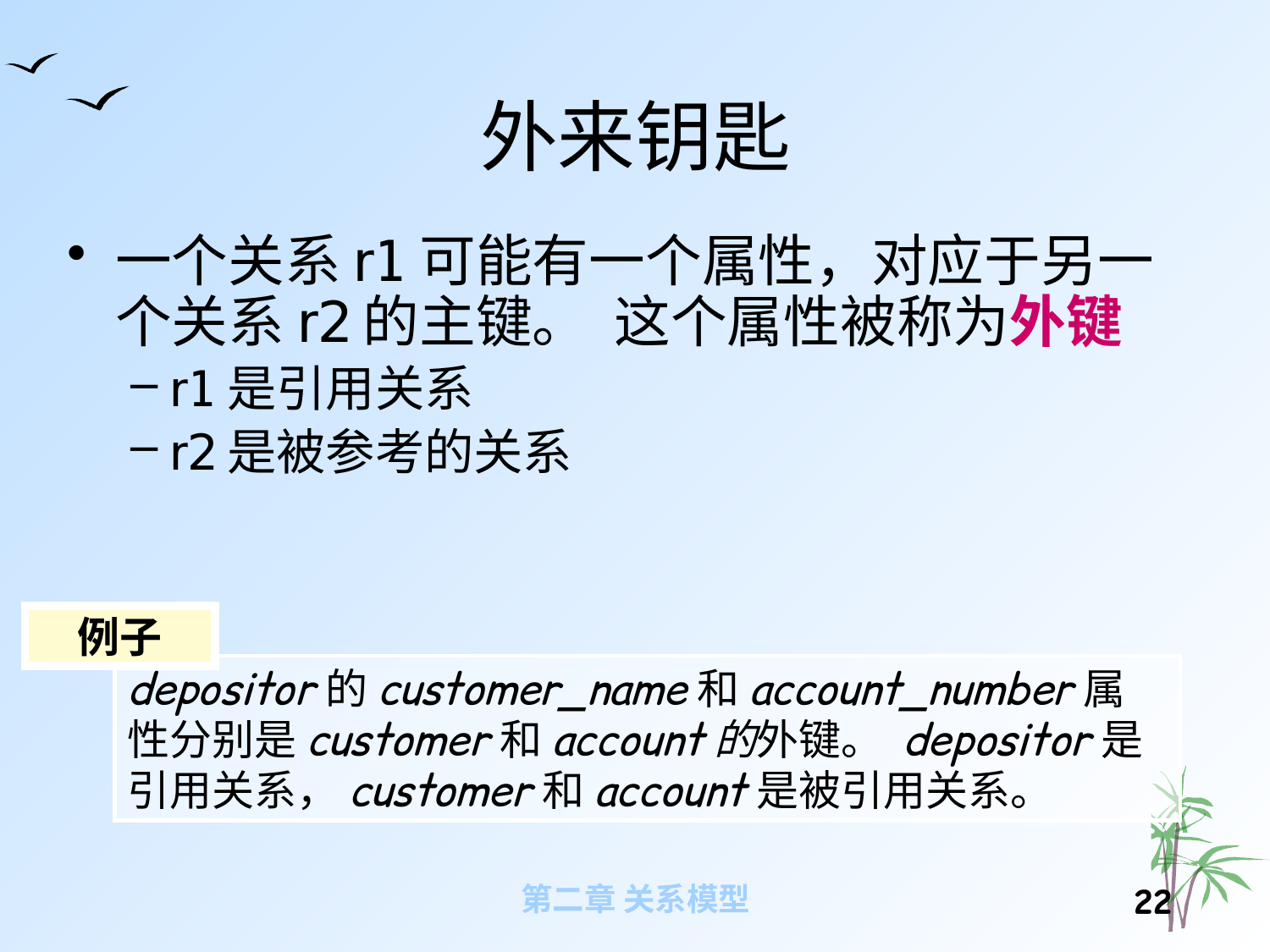

# 外来钥匙
一个关系r1可能有一个属性，对应于另一个关系r2的主键。  这个属性被称为外键
r1是引用关系
r2是被参考的关系
例子
depositor的customer_name和account_number属性分别是customer和account的外键。 depositor是引用关系，customer和account是被引用关系。
第二章 关系模型
22